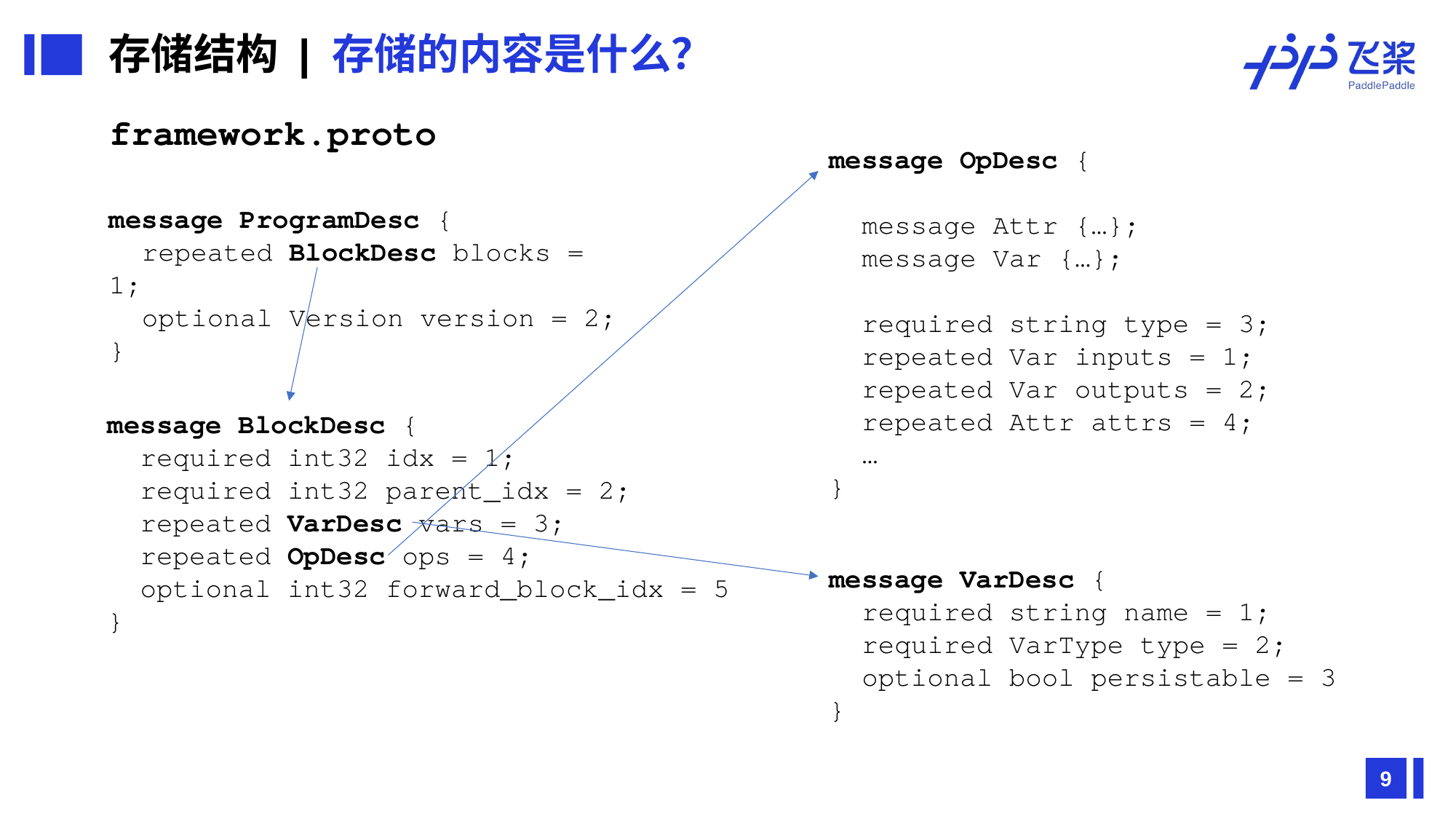

存储结构 | 存储的内容是什么？
framework.proto
message OpDesc {

  message Attr {…};
  message Var {…};

  required string type = 3;
  repeated Var inputs = 1;
  repeated Var outputs = 2;
  repeated Attr attrs = 4;
  …
}
message ProgramDesc {
  repeated BlockDesc blocks = 1;
  optional Version version = 2;
}
message BlockDesc {
  required int32 idx = 1;
  required int32 parent_idx = 2;
  repeated VarDesc vars = 3;
  repeated OpDesc ops = 4;
  optional int32 forward_block_idx = 5
}
message VarDesc {
  required string name = 1;
  required VarType type = 2;
  optional bool persistable = 3
}
9